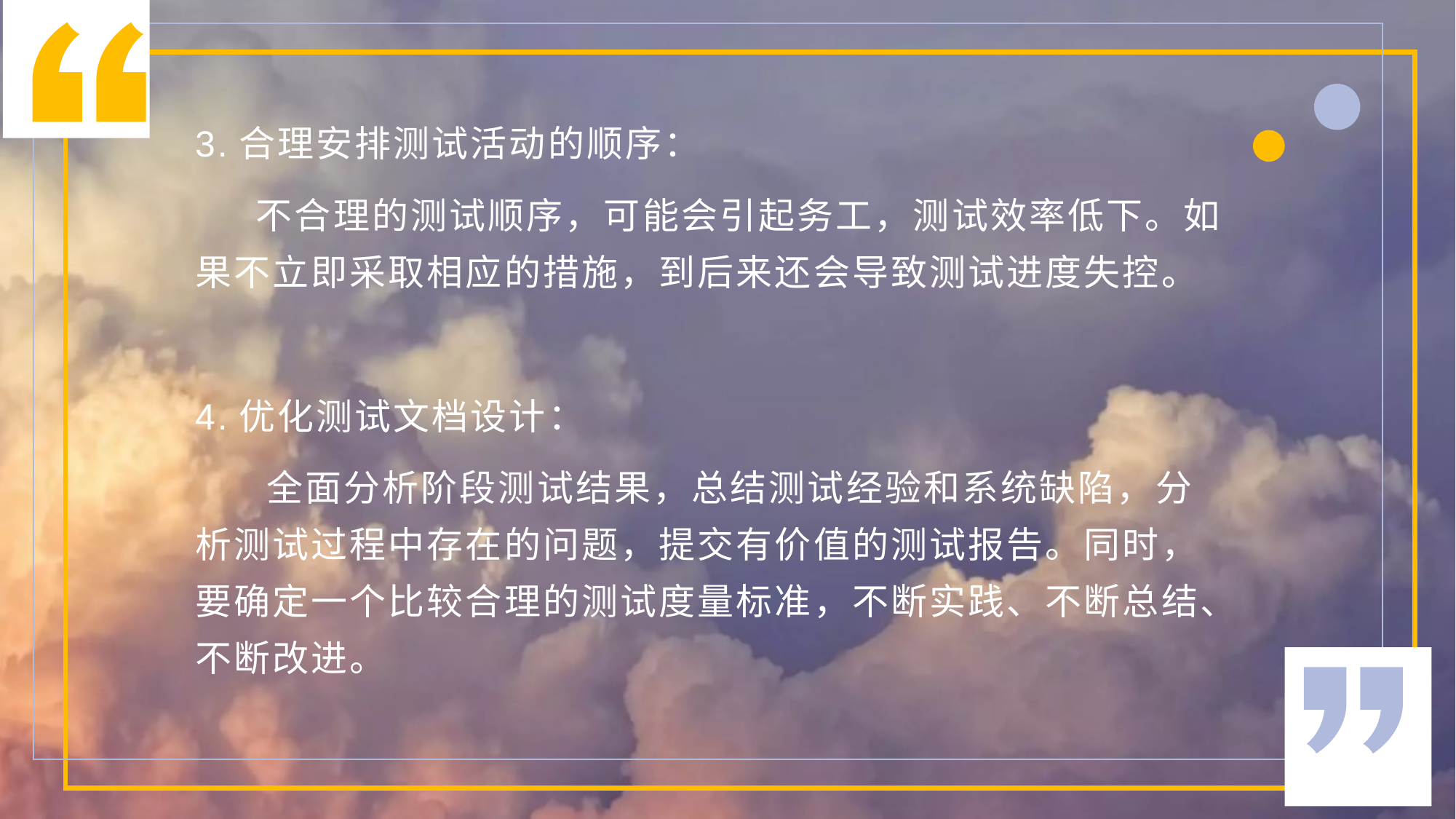

3.合理安排测试活动的顺序：
     不合理的测试顺序，可能会引起务工，测试效率低下。如果不立即采取相应的措施，到后来还会导致测试进度失控。

4.优化测试文档设计：
      全面分析阶段测试结果，总结测试经验和系统缺陷，分析测试过程中存在的问题，提交有价值的测试报告。同时，要确定一个比较合理的测试度量标准，不断实践、不断总结、不断改进。